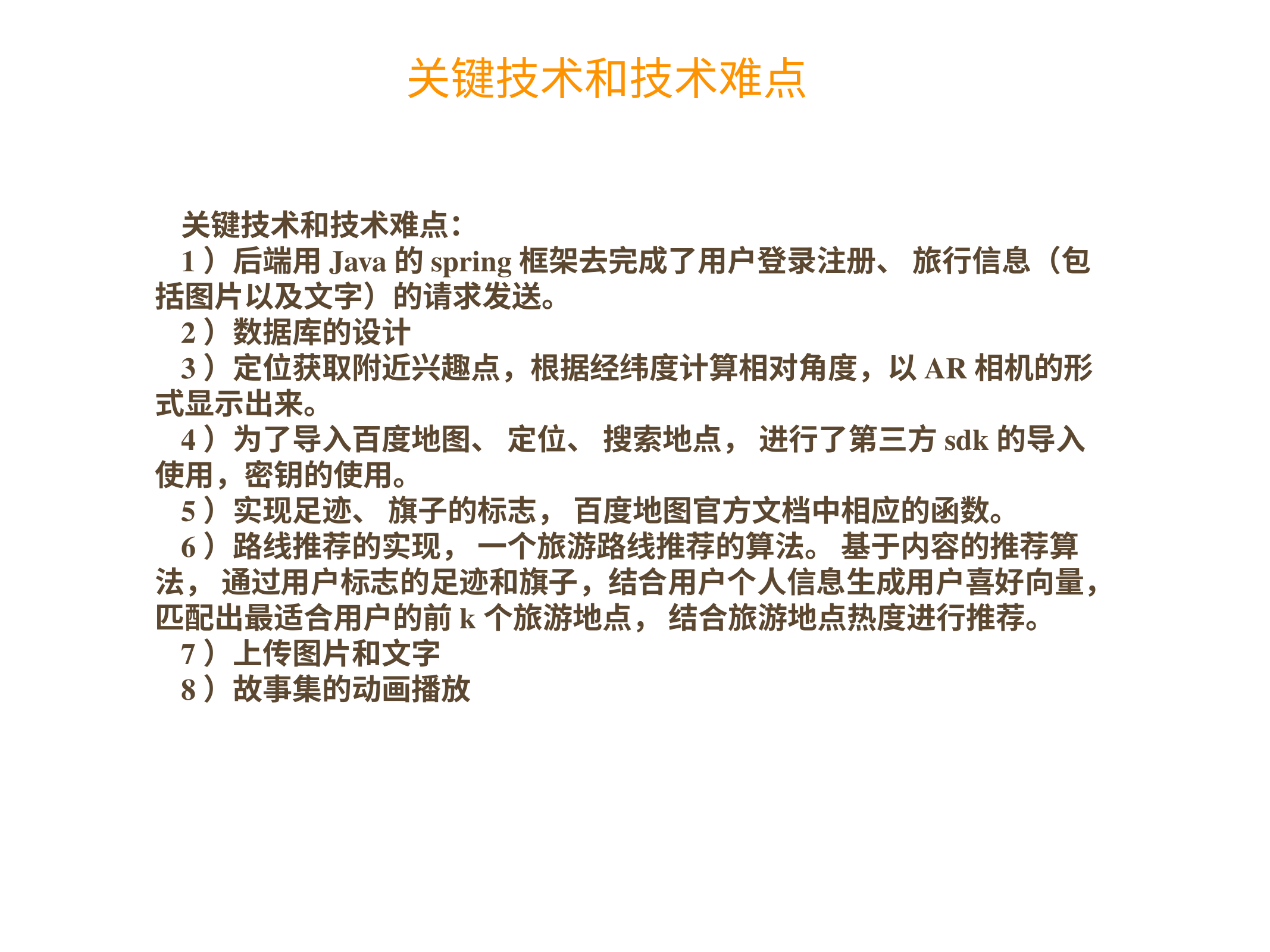

关键技术和技术难点
关键技术和技术难点：
1）后端用Java的spring框架去完成了用户登录注册、 旅行信息（包括图片以及文字）的请求发送。
2）数据库的设计
3）定位获取附近兴趣点，根据经纬度计算相对角度，以AR相机的形式显示出来。
4）为了导入百度地图、 定位、 搜索地点， 进行了第三方sdk的导入使用，密钥的使用。
5）实现足迹、 旗子的标志， 百度地图官方文档中相应的函数。
6）路线推荐的实现， 一个旅游路线推荐的算法。 基于内容的推荐算法， 通过用户标志的足迹和旗子，结合用户个人信息生成用户喜好向量， 匹配出最适合用户的前k个旅游地点， 结合旅游地点热度进行推荐。
7）上传图片和文字
8）故事集的动画播放